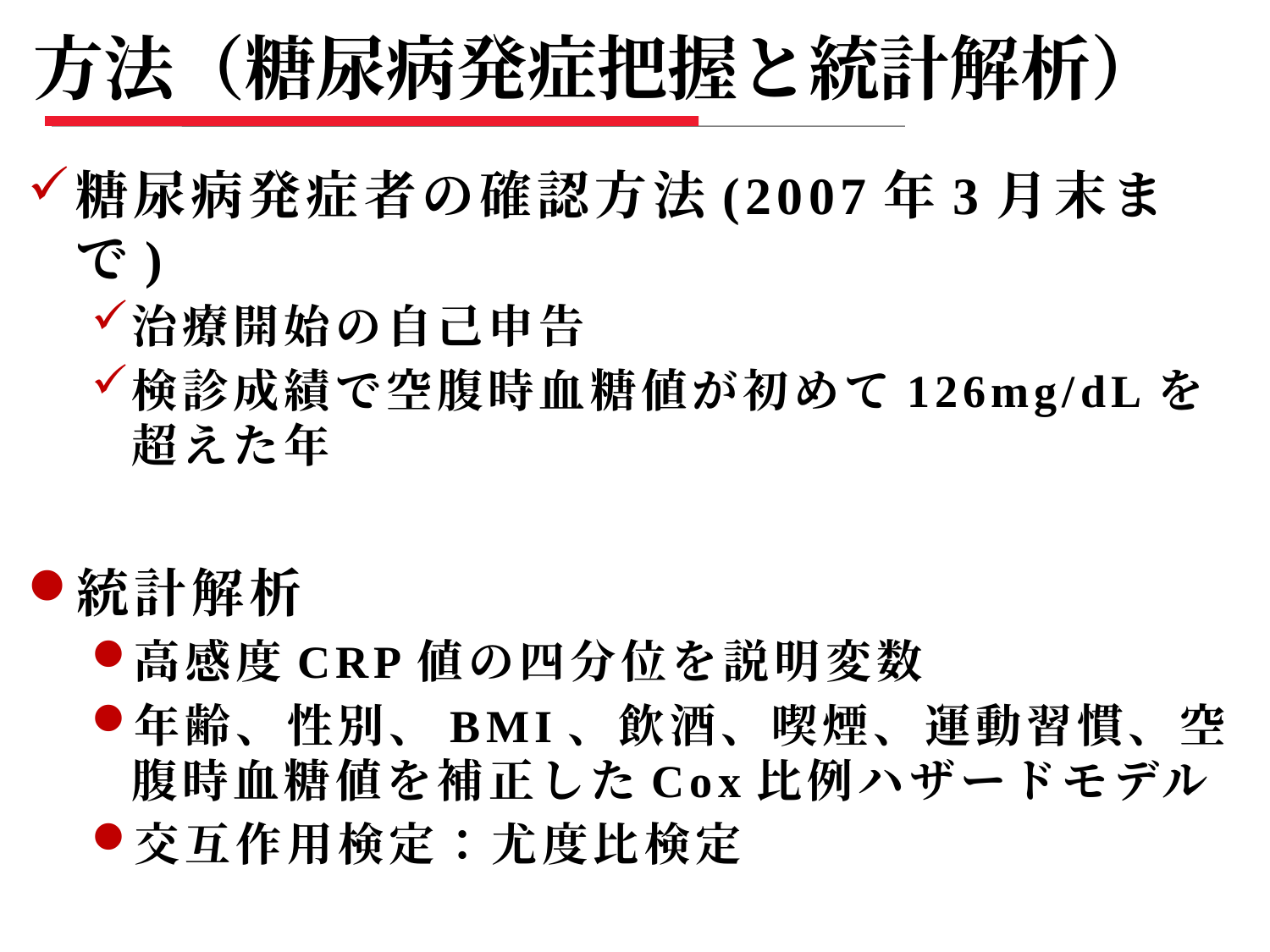

方法（糖尿病発症把握と統計解析）

糖尿病発症者の確認方法(2007年3月末まで)
治療開始の自己申告
検診成績で空腹時血糖値が初めて126mg/dLを超えた年

統計解析
高感度CRP値の四分位を説明変数
年齢、性別、BMI、飲酒、喫煙、運動習慣、空腹時血糖値を補正したCox比例ハザードモデル
交互作用検定：尤度比検定